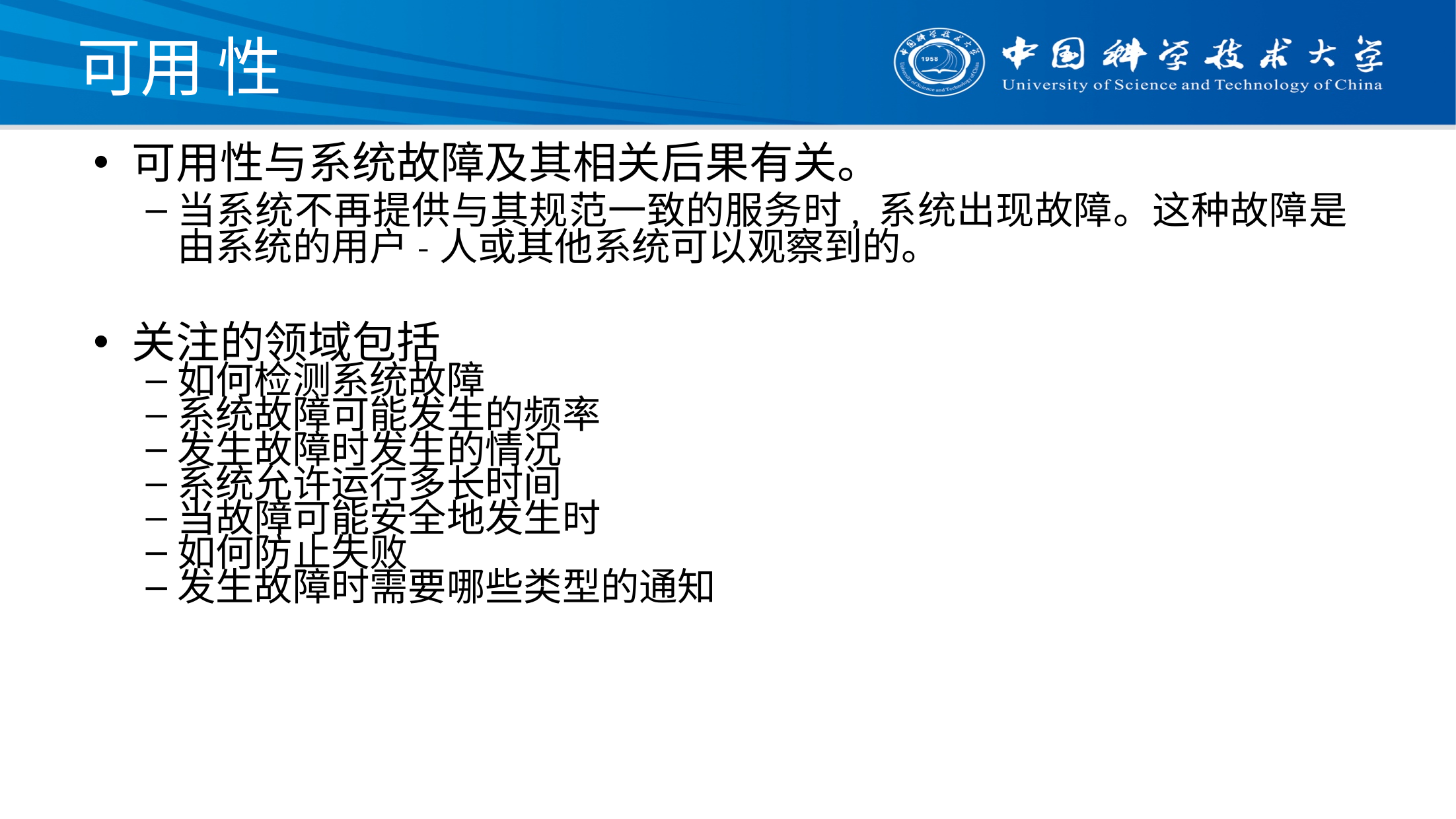

# 可用 性
可用性与系统故障及其相关后果有关。
当系统不再提供与其规范一致的服务时, 系统出现故障。这种故障是由系统的用户-人或其他系统可以观察到的。

关注的领域包括
如何检测系统故障
系统故障可能发生的频率
发生故障时发生的情况
系统允许运行多长时间
当故障可能安全地发生时
如何防止失败
发生故障时需要哪些类型的通知